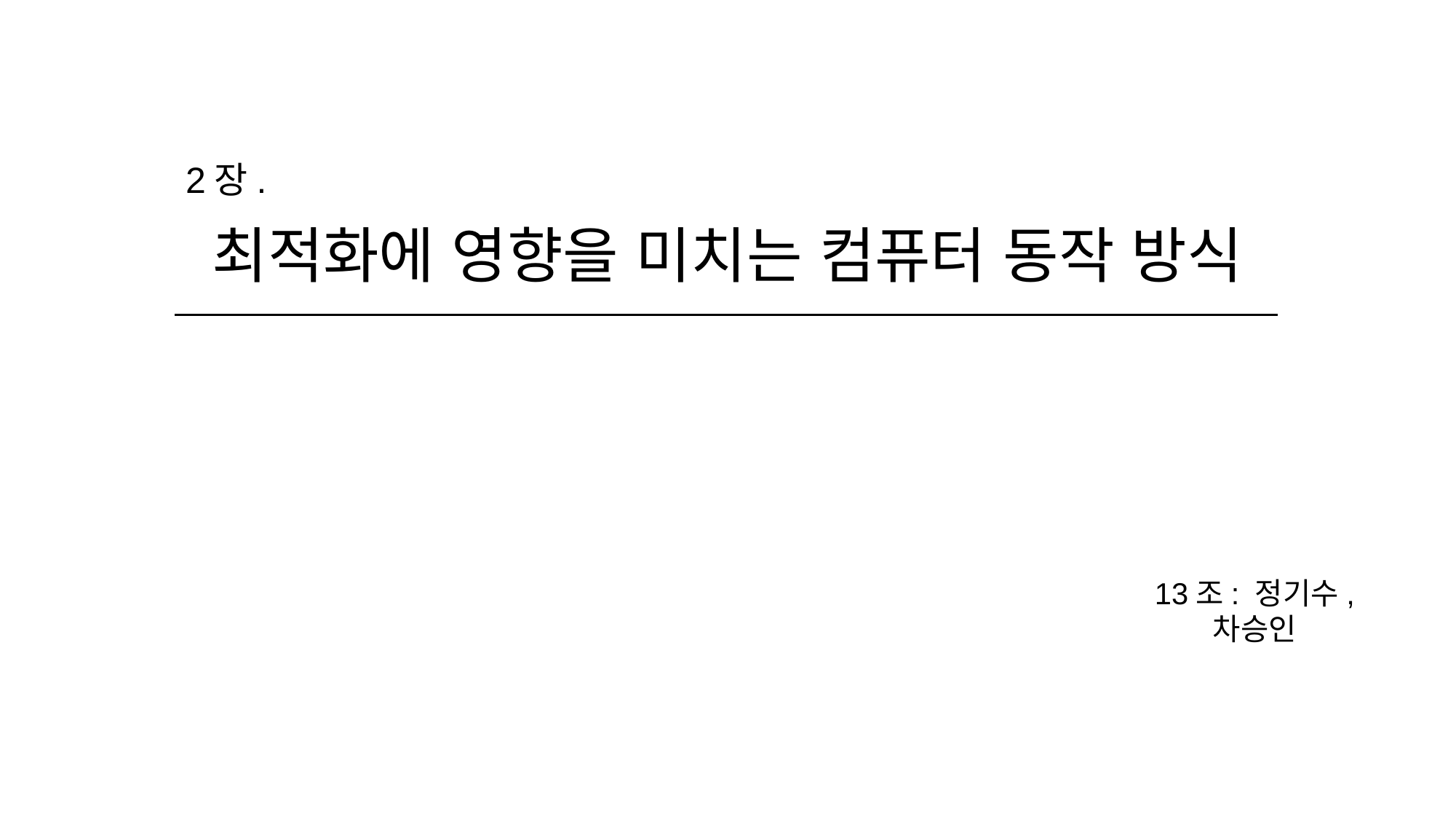

2장.
최적화에 영향을 미치는 컴퓨터 동작 방식
13조: 정기수, 차승인